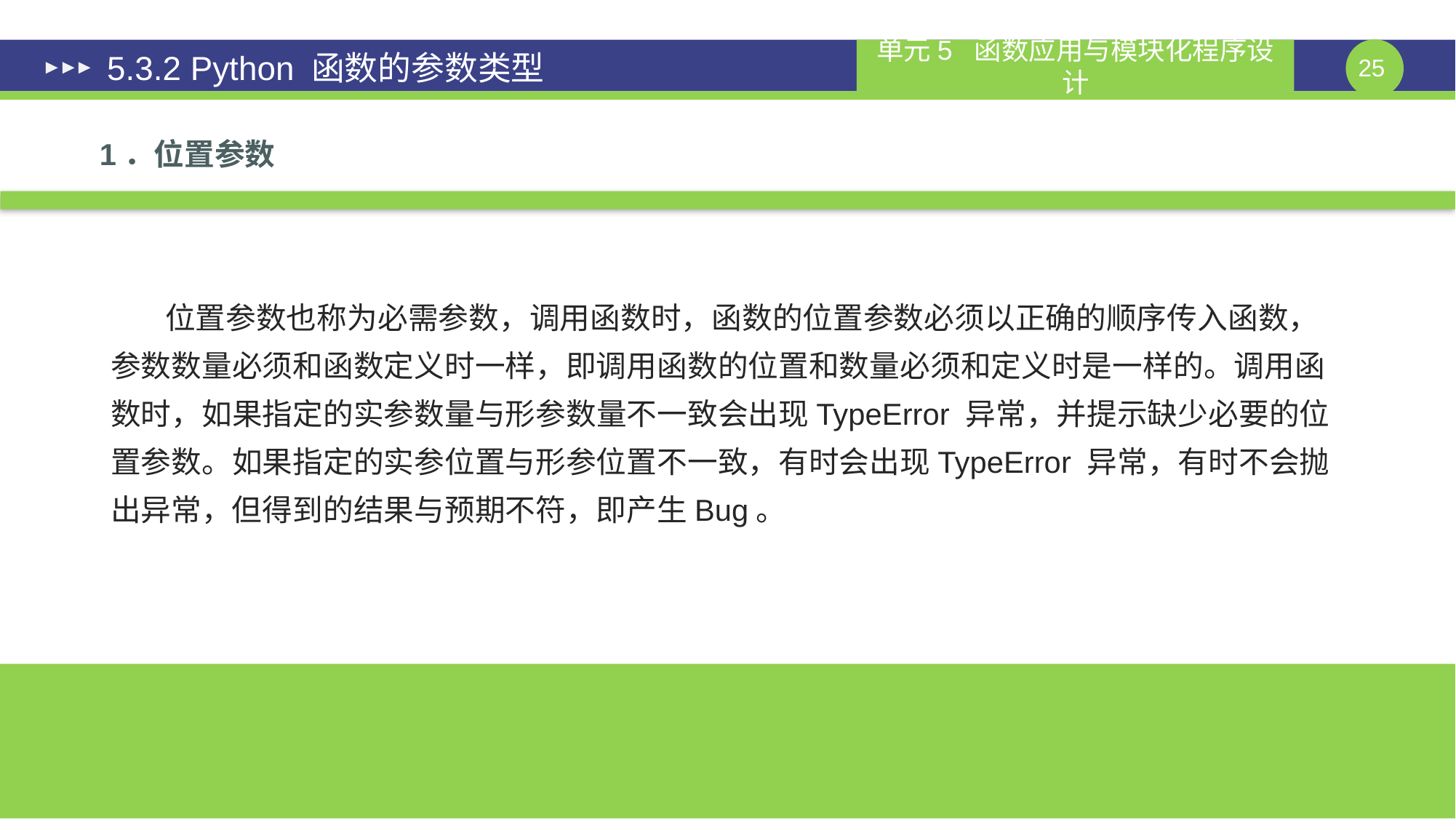

# 5.3.2 Python 函数的参数类型
1．位置参数

位置参数也称为必需参数，调用函数时，函数的位置参数必须以正确的顺序传入函数，参数数量必须和函数定义时一样，即调用函数的位置和数量必须和定义时是一样的。调用函数时，如果指定的实参数量与形参数量不一致会出现TypeError 异常，并提示缺少必要的位置参数。如果指定的实参位置与形参位置不一致，有时会出现TypeError 异常，有时不会抛出异常，但得到的结果与预期不符，即产生Bug。